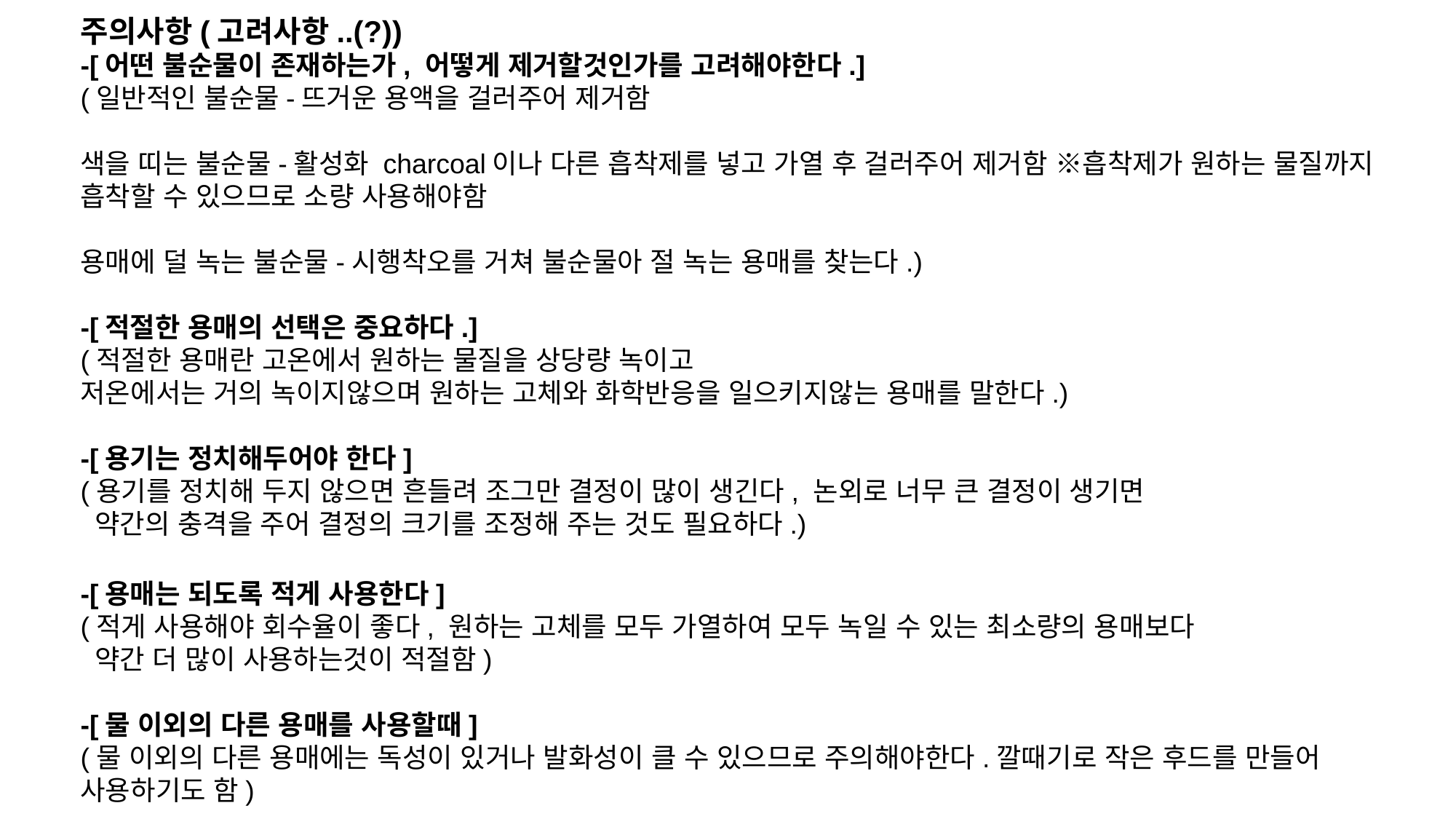

주의사항(고려사항..(?))
-[어떤 불순물이 존재하는가, 어떻게 제거할것인가를 고려해야한다.]
(일반적인 불순물-뜨거운 용액을 걸러주어 제거함

색을 띠는 불순물-활성화 charcoal이나 다른 흡착제를 넣고 가열 후 걸러주어 제거함 ※흡착제가 원하는 물질까지
흡착할 수 있으므로 소량 사용해야함

용매에 덜 녹는 불순물-시행착오를 거쳐 불순물아 절 녹는 용매를 찾는다.)

-[적절한 용매의 선택은 중요하다.]
(적절한 용매란 고온에서 원하는 물질을 상당량 녹이고
저온에서는 거의 녹이지않으며 원하는 고체와 화학반응을 일으키지않는 용매를 말한다.)

-[용기는 정치해두어야 한다]
(용기를 정치해 두지 않으면 흔들려 조그만 결정이 많이 생긴다, 논외로 너무 큰 결정이 생기면
 약간의 충격을 주어 결정의 크기를 조정해 주는 것도 필요하다.)

-[용매는 되도록 적게 사용한다]
(적게 사용해야 회수율이 좋다, 원하는 고체를 모두 가열하여 모두 녹일 수 있는 최소량의 용매보다
 약간 더 많이 사용하는것이 적절함)

-[물 이외의 다른 용매를 사용할때]
(물 이외의 다른 용매에는 독성이 있거나 발화성이 클 수 있으므로 주의해야한다.깔때기로 작은 후드를 만들어
사용하기도 함)